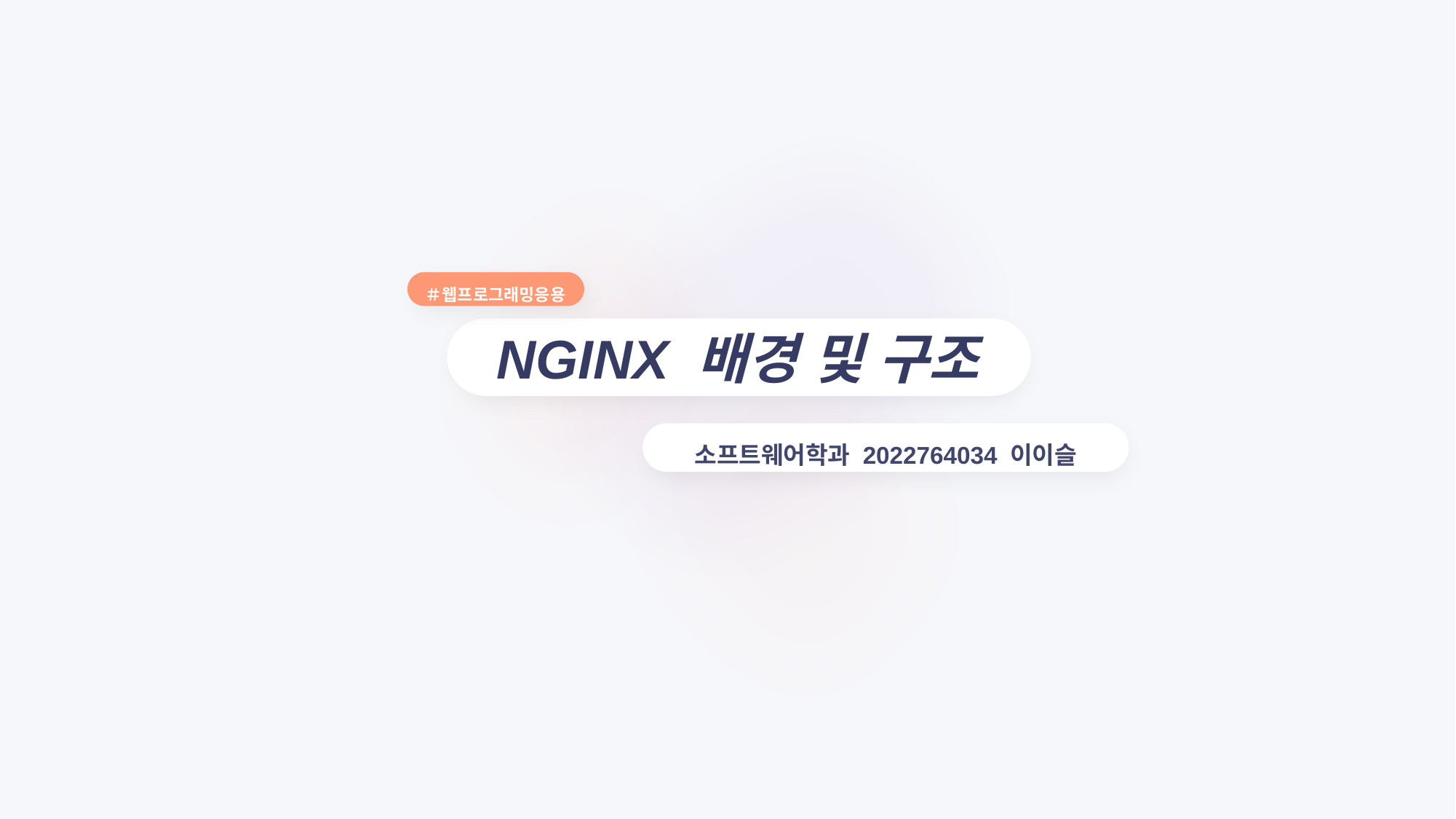

＃웹프로그래밍응용
NGINX 배경 및 구조
소프트웨어학과 2022764034 이이슬